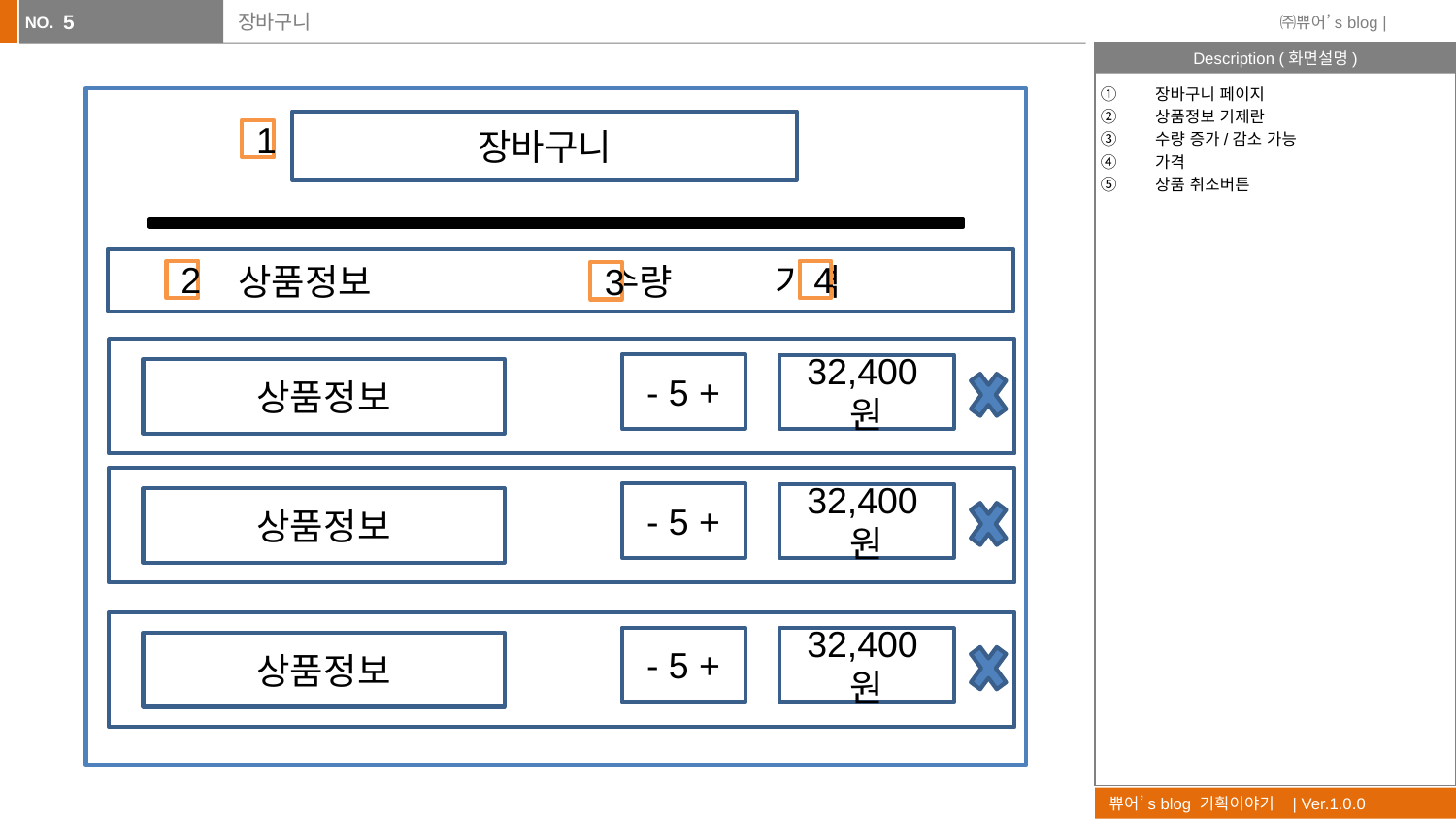

5
# 장바구니
장바구니 페이지
상품정보 기제란
수량 증가/감소 가능
가격
상품 취소버튼

장바구니
1

상품정보                       수량          가격
2
4
3

- 5 +
32,400원
상품정보

- 5 +
32,400원
상품정보

- 5 +
32,400원
상품정보